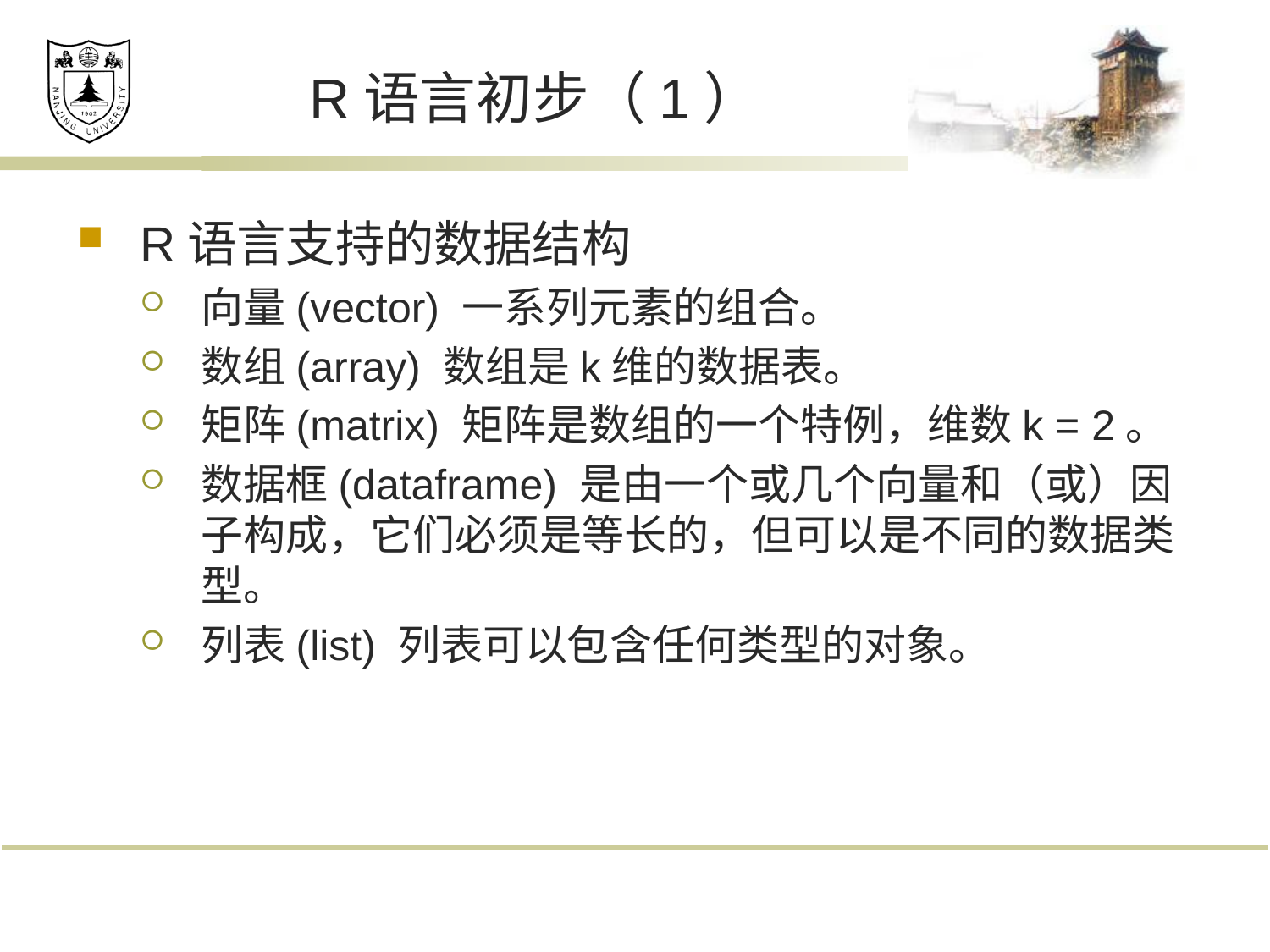

# R语言初步（1）
R语言支持的数据结构
向量(vector) 一系列元素的组合。
数组(array) 数组是k维的数据表。
矩阵(matrix) 矩阵是数组的一个特例，维数k = 2。
数据框(dataframe) 是由一个或几个向量和（或）因子构成，它们必须是等长的，但可以是不同的数据类型。
列表(list) 列表可以包含任何类型的对象。